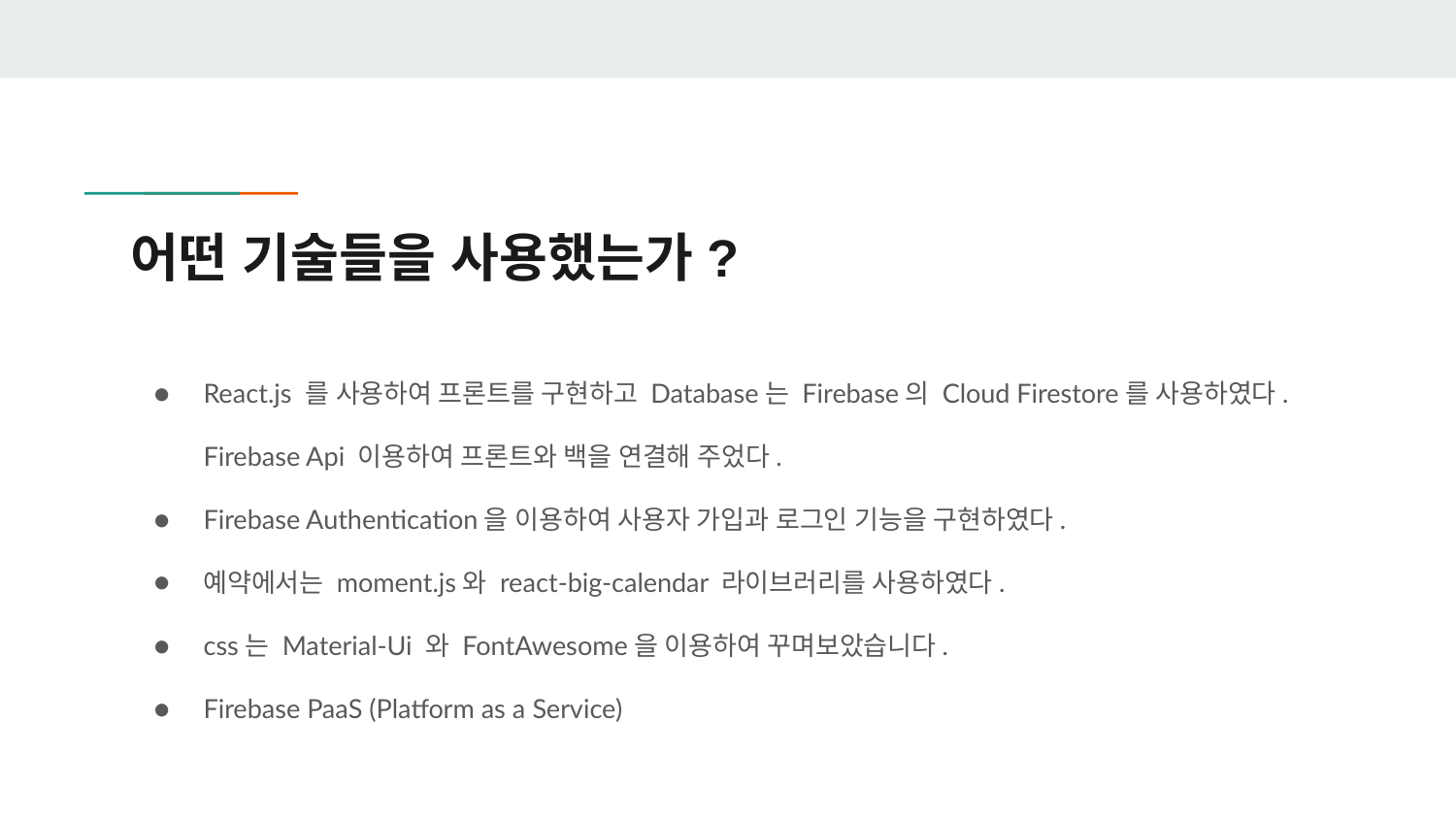

# 어떤 기술들을 사용했는가?
React.js 를 사용하여 프론트를 구현하고 Database는 Firebase의 Cloud Firestore를 사용하였다. Firebase Api 이용하여 프론트와 백을 연결해 주었다.
Firebase Authentication을 이용하여 사용자 가입과 로그인 기능을 구현하였다.
예약에서는 moment.js와 react-big-calendar 라이브러리를 사용하였다.
css는 Material-Ui 와 FontAwesome을 이용하여 꾸며보았습니다.
Firebase PaaS (Platform as a Service)